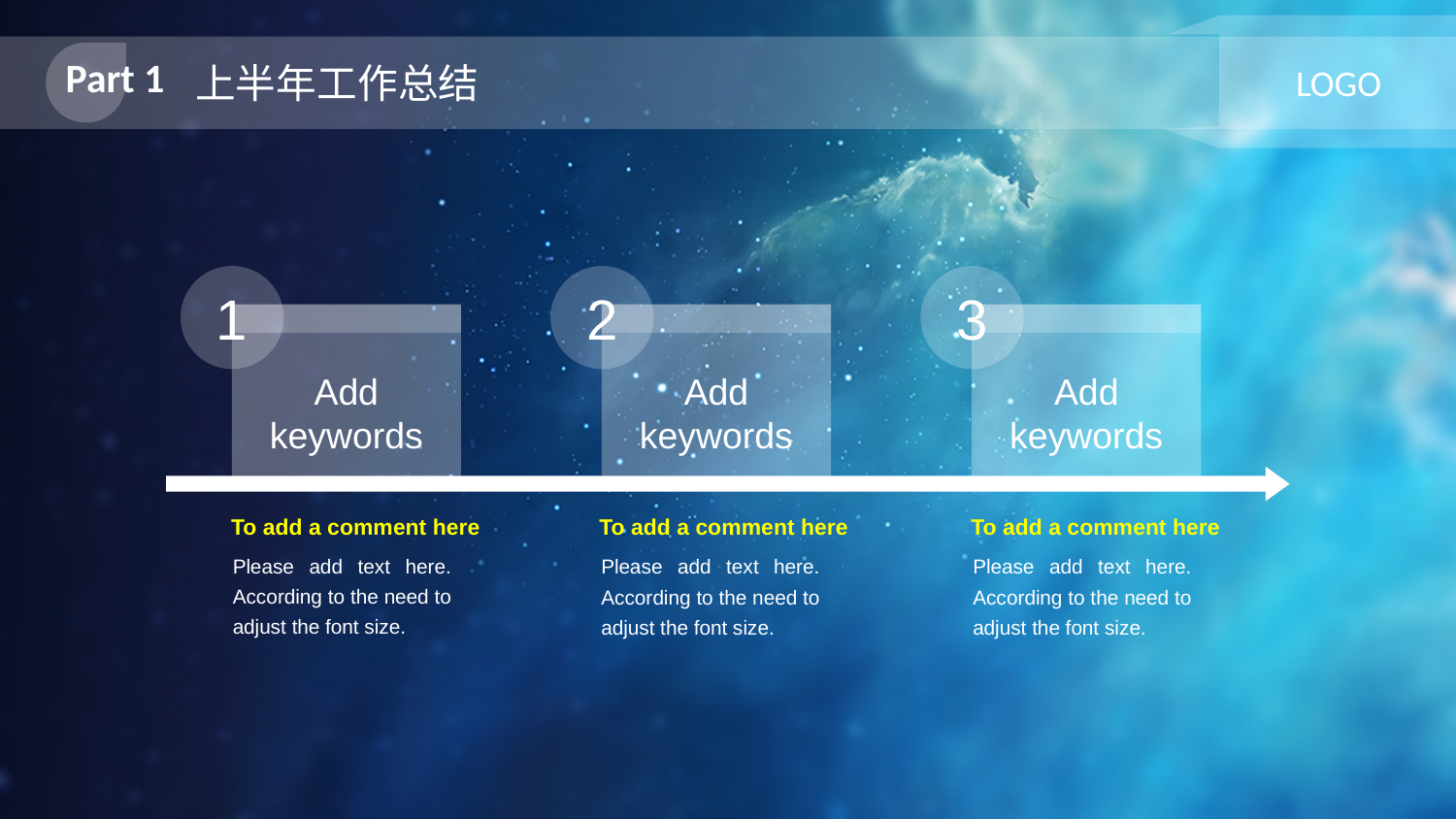

Part 1
上半年工作总结
LOGO

1
Add keywords

2
Add keywords

3
Add keywords

To add a comment here
Please add text here. According to the need to adjust the font size.
To add a comment here
Please add text here. According to the need to adjust the font size.
To add a comment here
Please add text here. According to the need to adjust the font size.